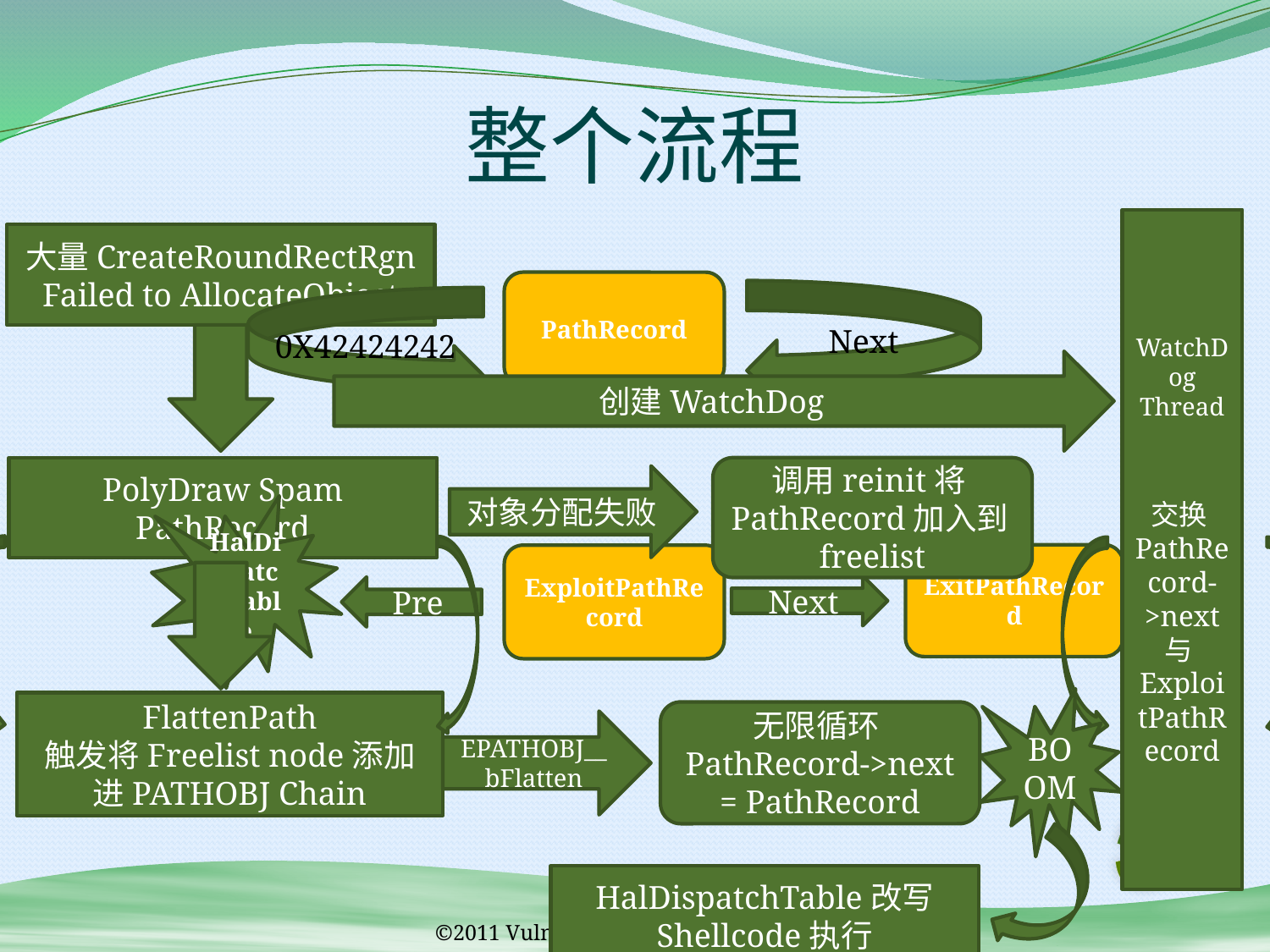

# 整个流程
WatchDog Thread

交换PathRecord->next 与ExploitPathRecord

大量CreateRoundRectRgn
Failed to AllocateObject
PathRecord
Next
0X42424242

创建WatchDog
PolyDraw Spam PathRecord
调用reinit将PathRecord加入到freelist
对象分配失败
HalDispatchTable

ExitPathRecord
ExploitPathRecord

Next
Pre
BOOM
FlattenPath
触发将Freelist node添加进PATHOBJ Chain
无限循环PathRecord->next = PathRecord
EPATHOBJ__bFlatten

HalDispatchTable改写
Shellcode执行